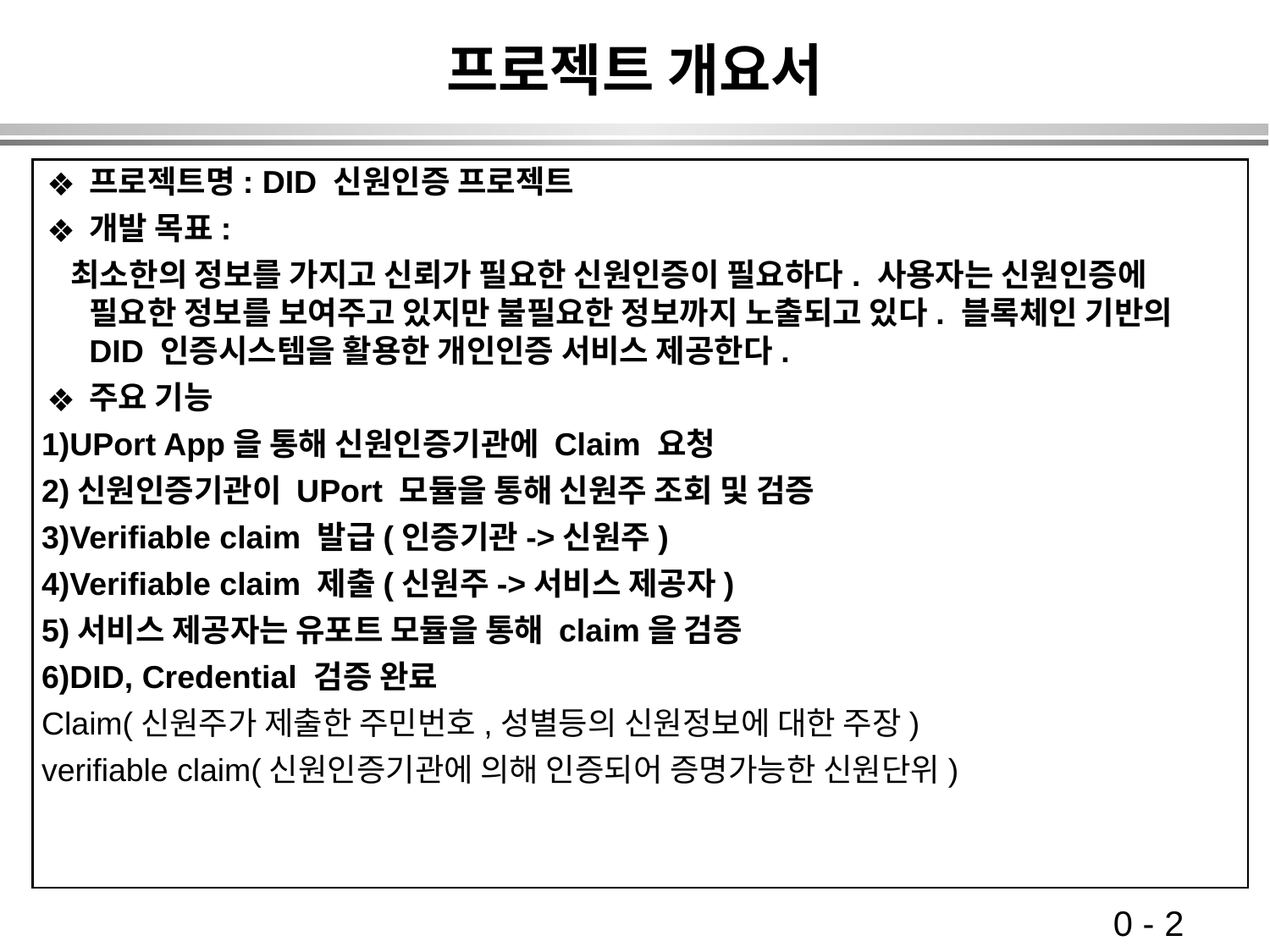

# 프로젝트 개요서
프로젝트명: DID 신원인증 프로젝트
개발 목표:
   최소한의 정보를 가지고 신뢰가 필요한 신원인증이 필요하다. 사용자는 신원인증에 필요한 정보를 보여주고 있지만 불필요한 정보까지 노출되고 있다. 블록체인 기반의 DID 인증시스템을 활용한 개인인증 서비스 제공한다.
주요 기능
1)UPort App을 통해 신원인증기관에 Claim 요청
2)신원인증기관이 UPort 모듈을 통해 신원주 조회 및 검증
3)Verifiable claim 발급(인증기관->신원주)
4)Verifiable claim 제출(신원주->서비스 제공자)
5)서비스 제공자는 유포트 모듈을 통해 claim을 검증
6)DID, Credential 검증 완료
Claim(신원주가 제출한 주민번호,성별등의 신원정보에 대한 주장)
verifiable claim(신원인증기관에 의해 인증되어 증명가능한 신원단위)